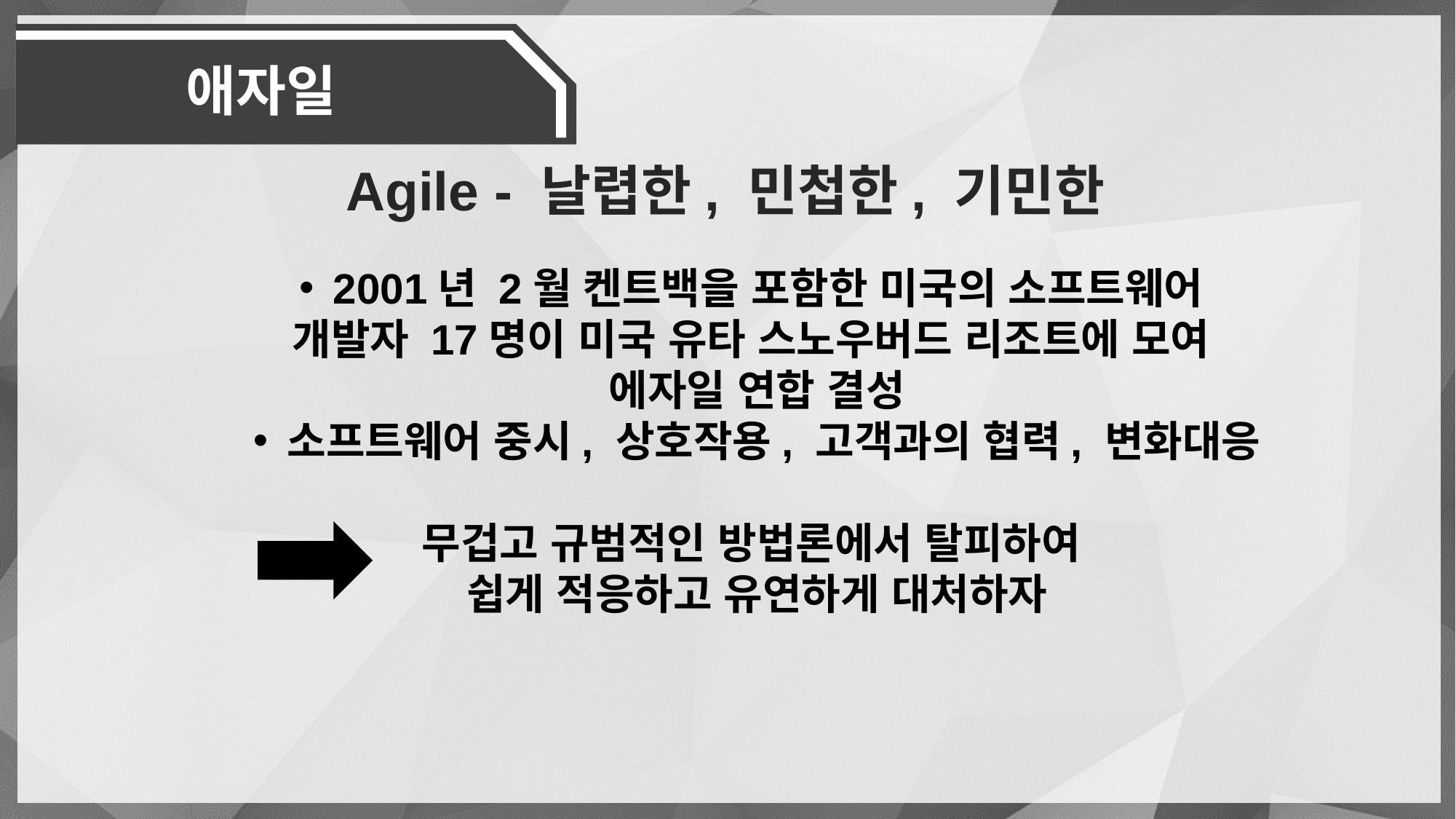

애자일
Agile - 날렵한, 민첩한, 기민한
2001년 2월 켄트백을 포함한 미국의 소프트웨어
개발자 17명이 미국 유타 스노우버드 리조트에 모여
에자일 연합 결성
소프트웨어 중시, 상호작용, 고객과의 협력, 변화대응

무겁고 규범적인 방법론에서 탈피하여
쉽게 적응하고 유연하게 대처하자